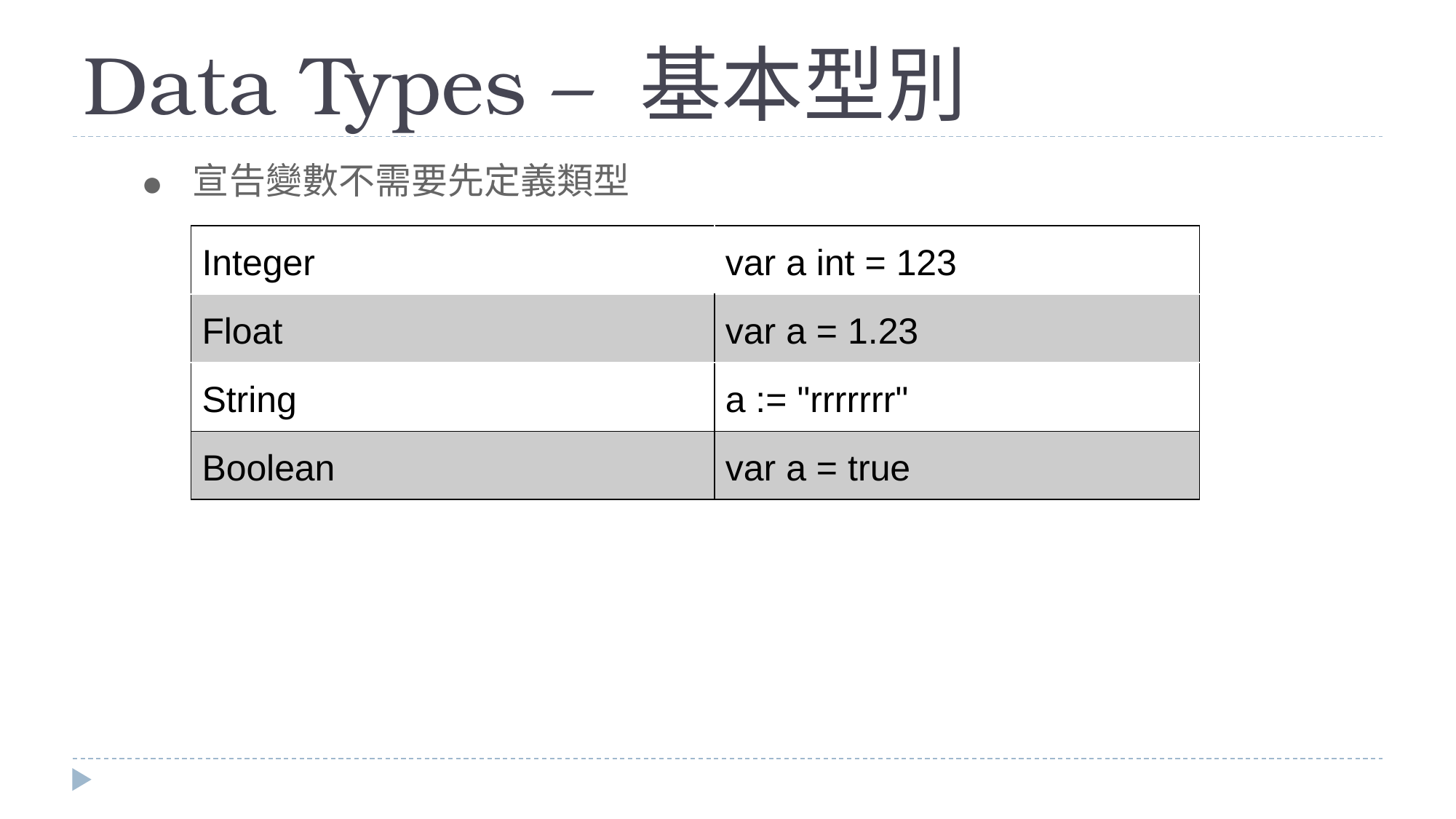

# Data Types – 基本型別
宣告變數不需要先定義類型

| Integer | var a int = 123 |
| --- | --- |
| Float | var a = 1.23 |
| String | a := "rrrrrrr" |
| Boolean | var a = true |